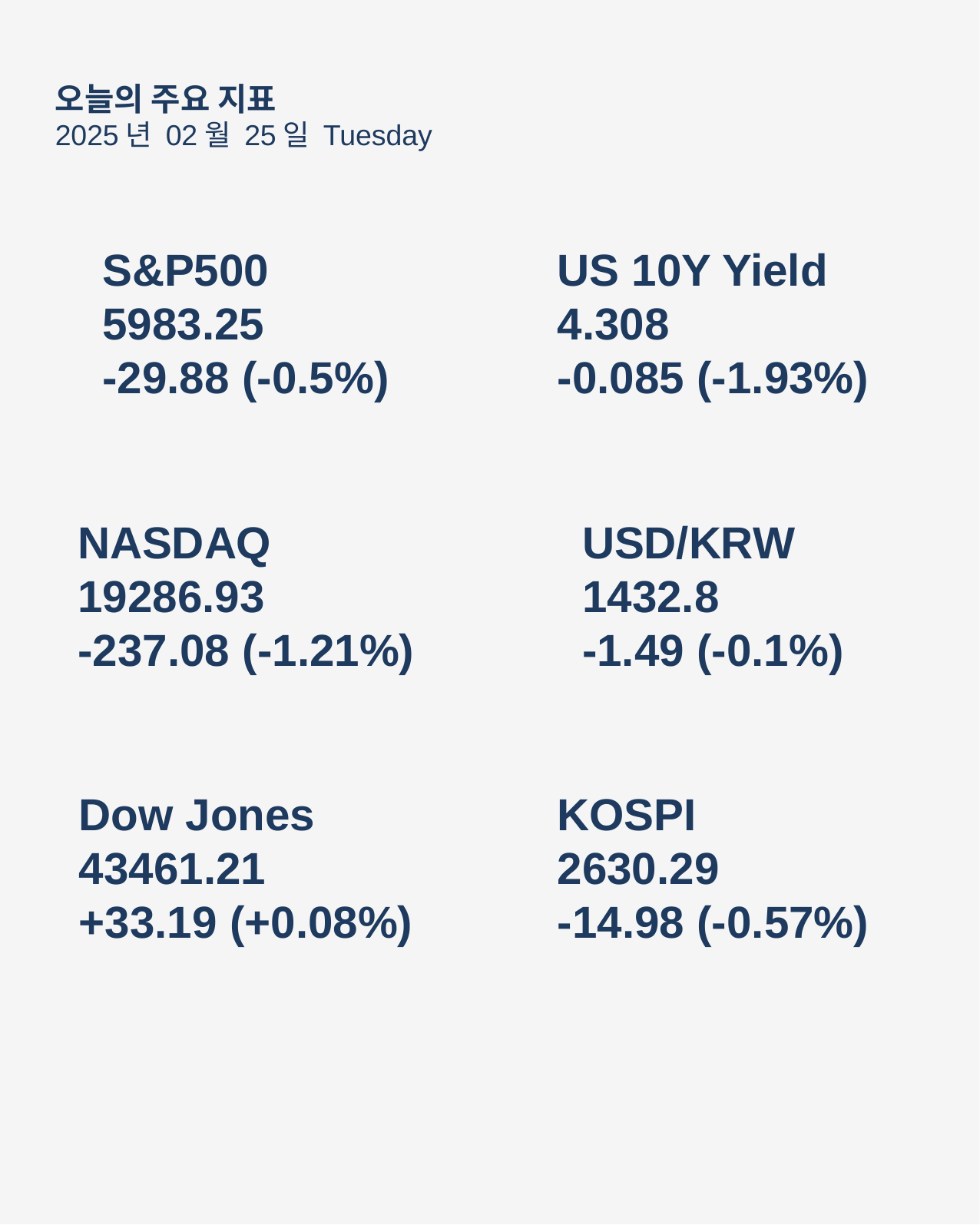

오늘의 주요 지표
2025년 02월 25일 Tuesday

S&P500
5983.25
-29.88 (-0.5%)

US 10Y Yield
4.308
-0.085 (-1.93%)

NASDAQ
19286.93
-237.08 (-1.21%)

USD/KRW
1432.8
-1.49 (-0.1%)

Dow Jones
43461.21
+33.19 (+0.08%)

KOSPI
2630.29
-14.98 (-0.57%)